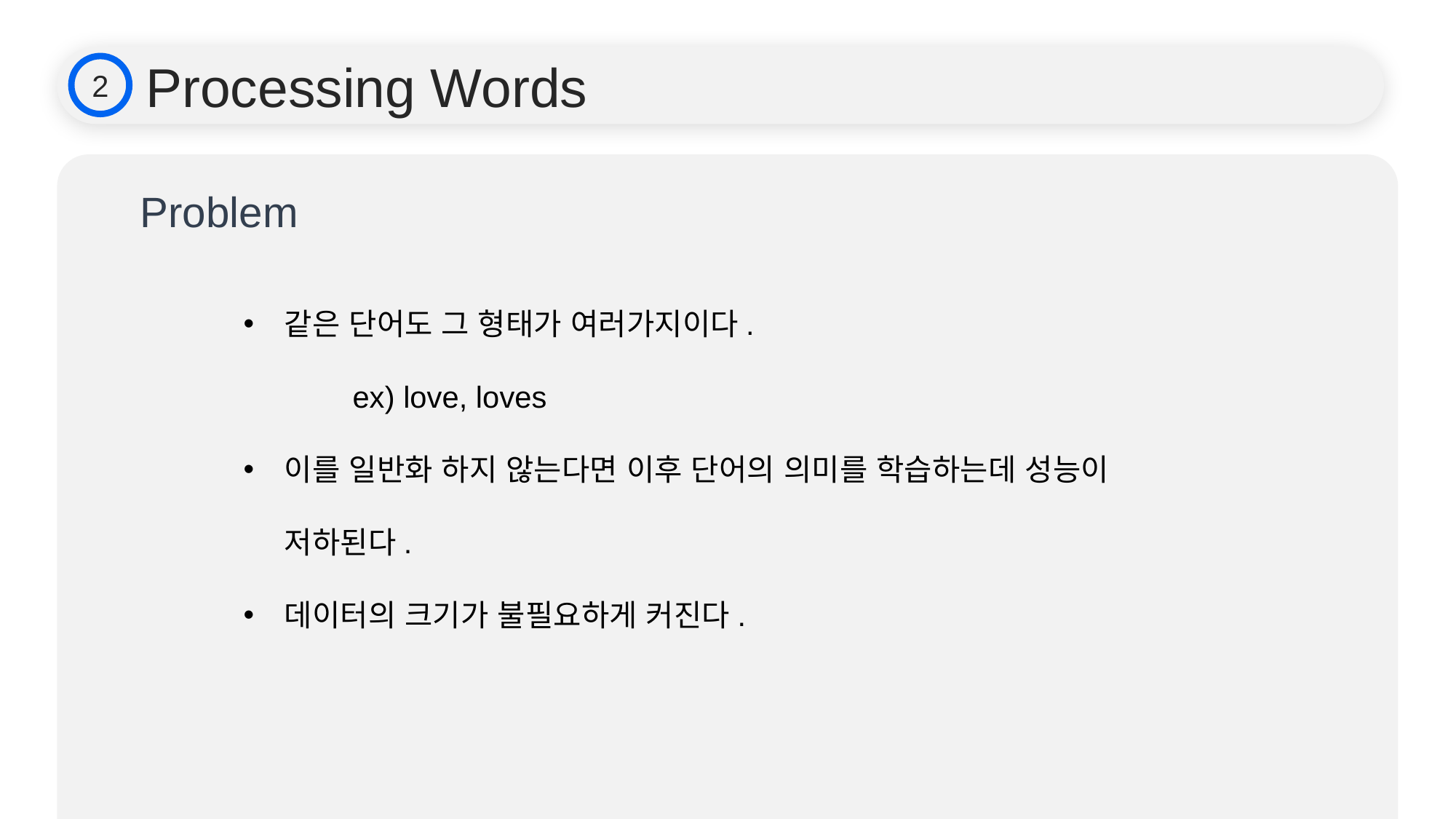

Processing Words
2

Problem
같은 단어도 그 형태가 여러가지이다.
	ex) love, loves
이를 일반화 하지 않는다면 이후 단어의 의미를 학습하는데 성능이 저하된다.
데이터의 크기가 불필요하게 커진다.